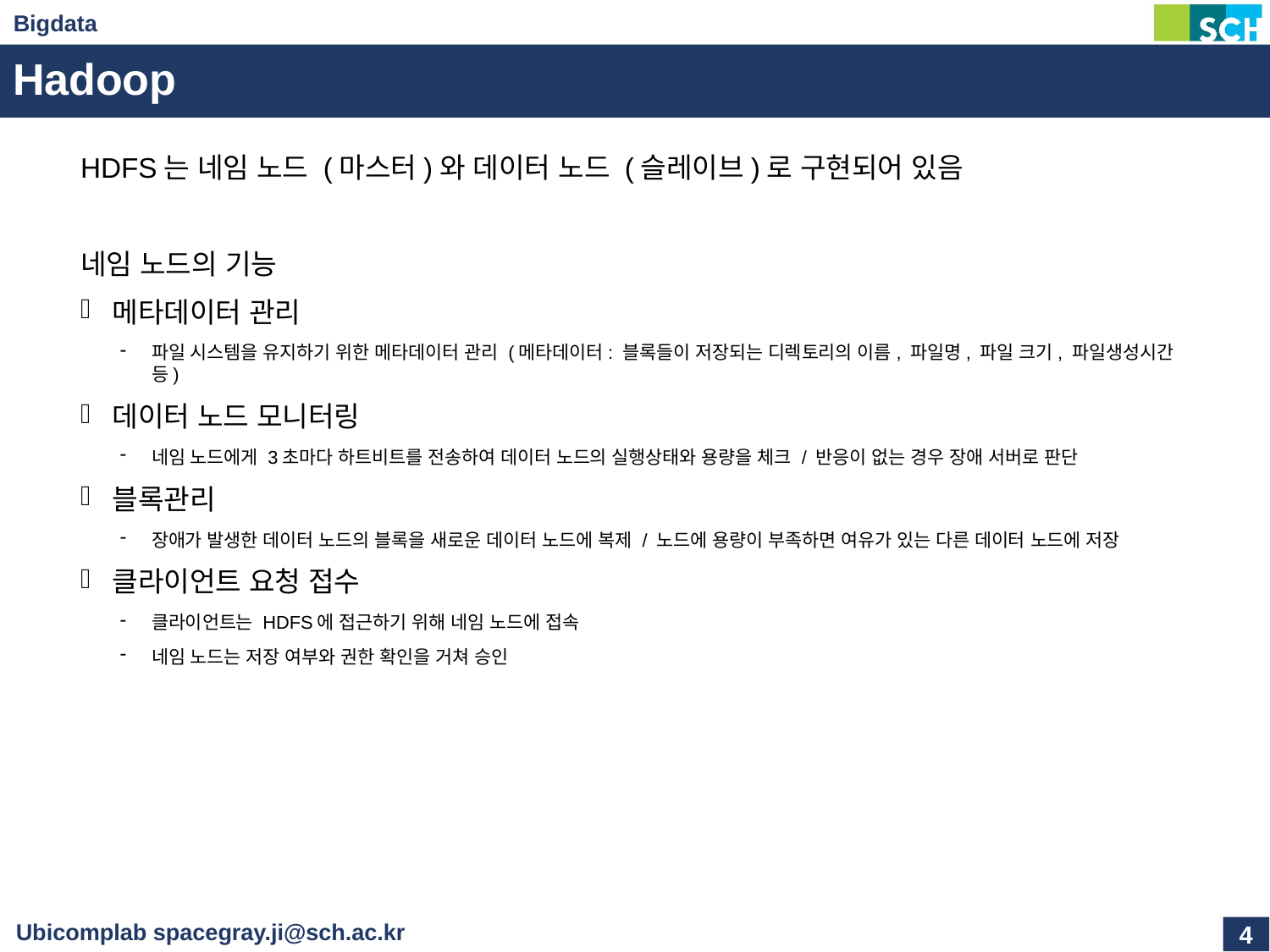

# Hadoop
HDFS는 네임 노드 (마스터)와 데이터 노드 (슬레이브)로 구현되어 있음

네임 노드의 기능
메타데이터 관리
파일 시스템을 유지하기 위한 메타데이터 관리 (메타데이터: 블록들이 저장되는 디렉토리의 이름, 파일명, 파일 크기, 파일생성시간 등)
데이터 노드 모니터링
네임 노드에게 3초마다 하트비트를 전송하여 데이터 노드의 실행상태와 용량을 체크 / 반응이 없는 경우 장애 서버로 판단
블록관리
장애가 발생한 데이터 노드의 블록을 새로운 데이터 노드에 복제 / 노드에 용량이 부족하면 여유가 있는 다른 데이터 노드에 저장
클라이언트 요청 접수
클라이언트는 HDFS에 접근하기 위해 네임 노드에 접속
네임 노드는 저장 여부와 권한 확인을 거쳐 승인
4